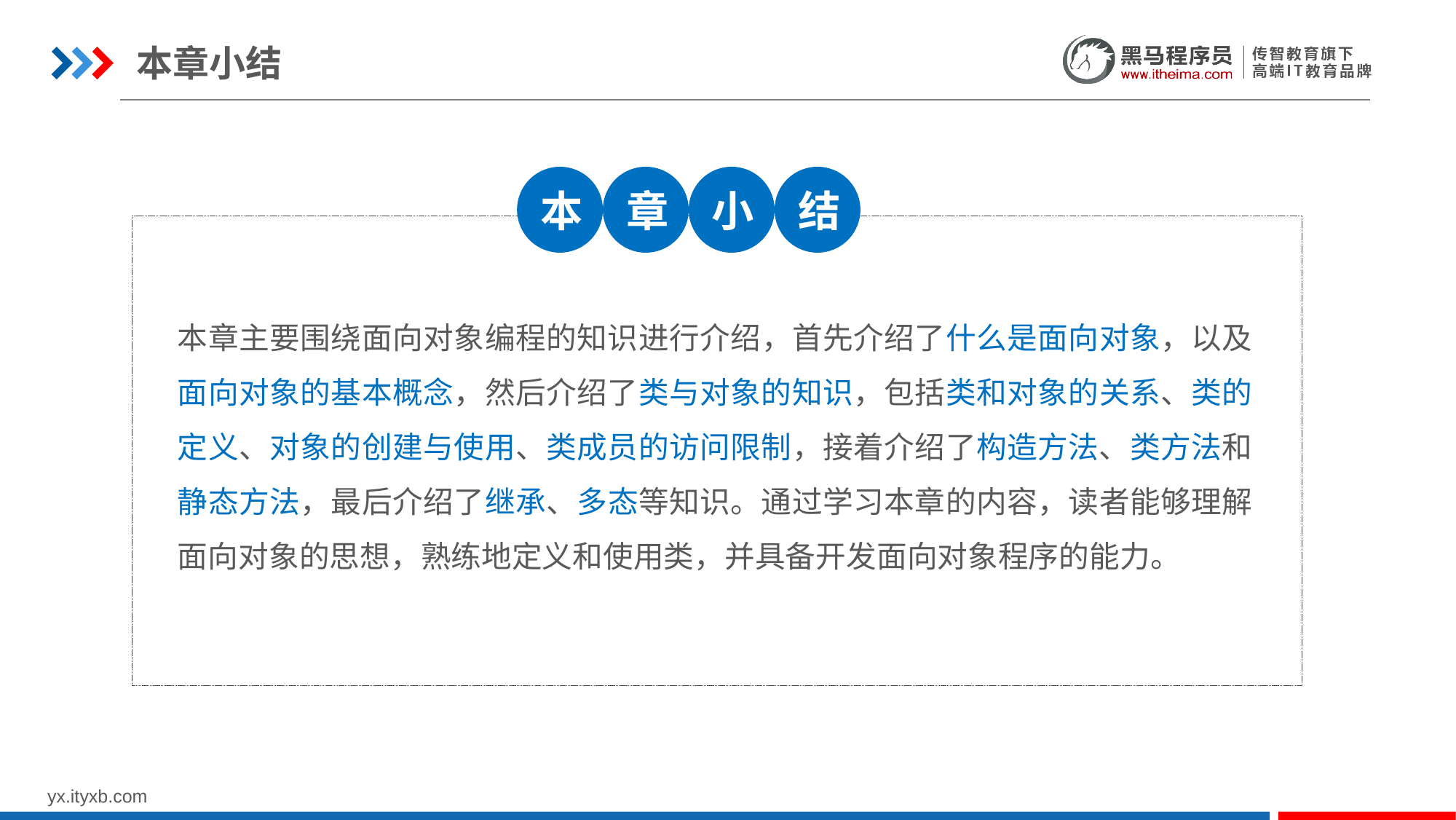

本章小结
本
章
小
结

本章主要围绕面向对象编程的知识进行介绍，首先介绍了什么是面向对象，以及面向对象的基本概念，然后介绍了类与对象的知识，包括类和对象的关系、类的定义、对象的创建与使用、类成员的访问限制，接着介绍了构造方法、类方法和静态方法，最后介绍了继承、多态等知识。通过学习本章的内容，读者能够理解面向对象的思想，熟练地定义和使用类，并具备开发面向对象程序的能力。